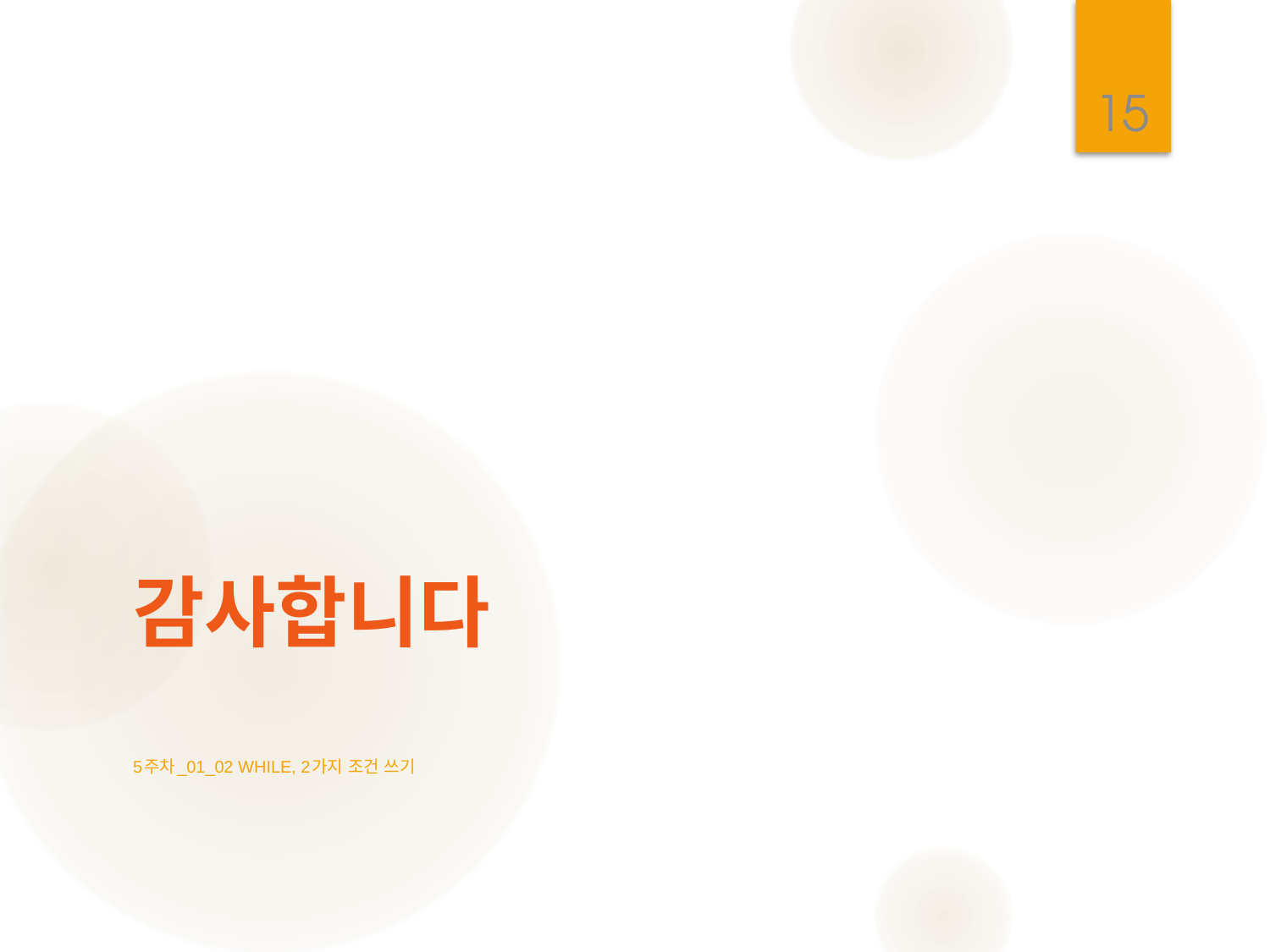

15
# 감사합니다

5주차_01_02 while, 2가지 조건 쓰기